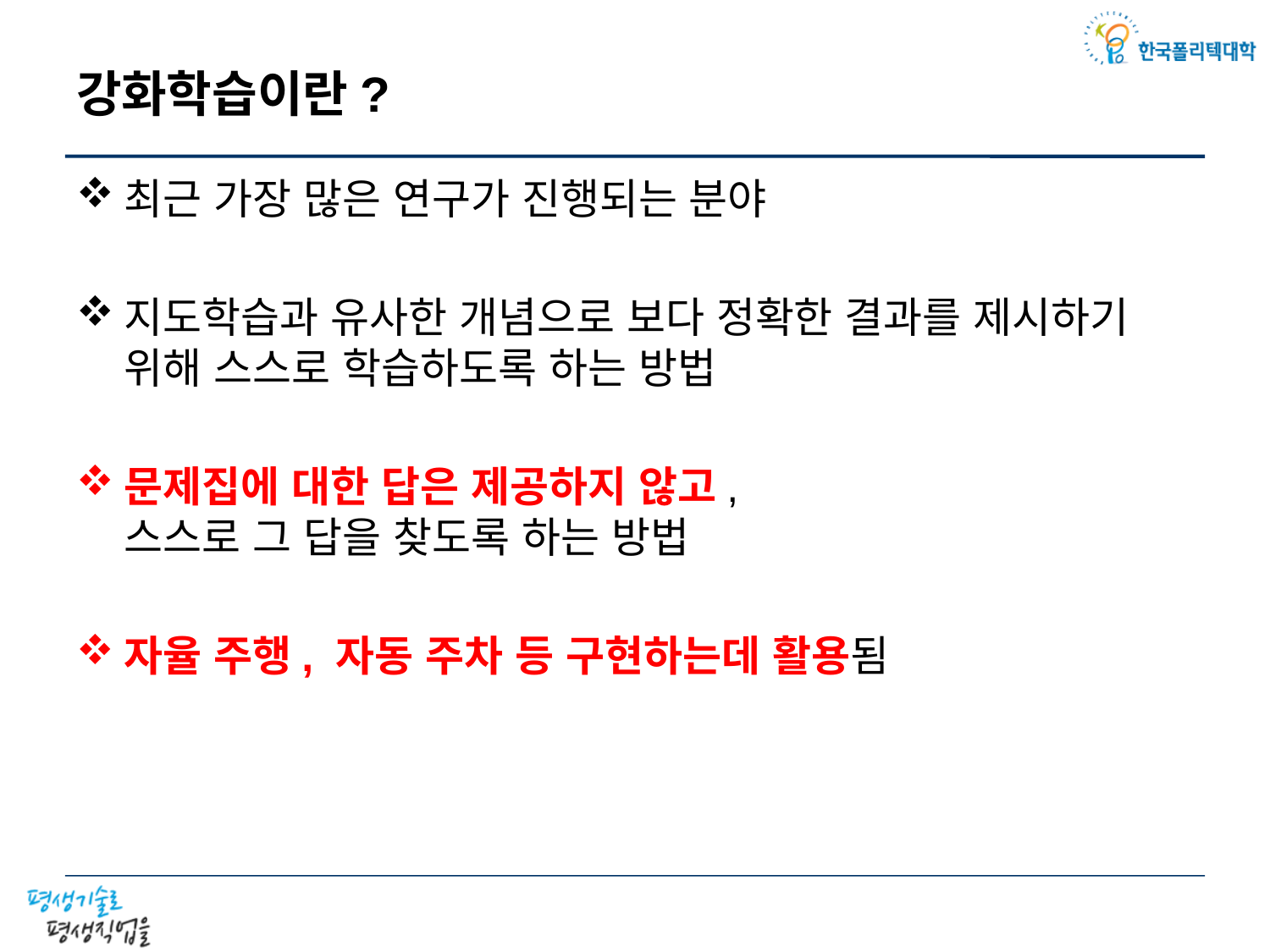

# 강화학습이란?
최근 가장 많은 연구가 진행되는 분야

지도학습과 유사한 개념으로 보다 정확한 결과를 제시하기 위해 스스로 학습하도록 하는 방법

문제집에 대한 답은 제공하지 않고,
스스로 그 답을 찾도록 하는 방법

자율 주행, 자동 주차 등 구현하는데 활용됨